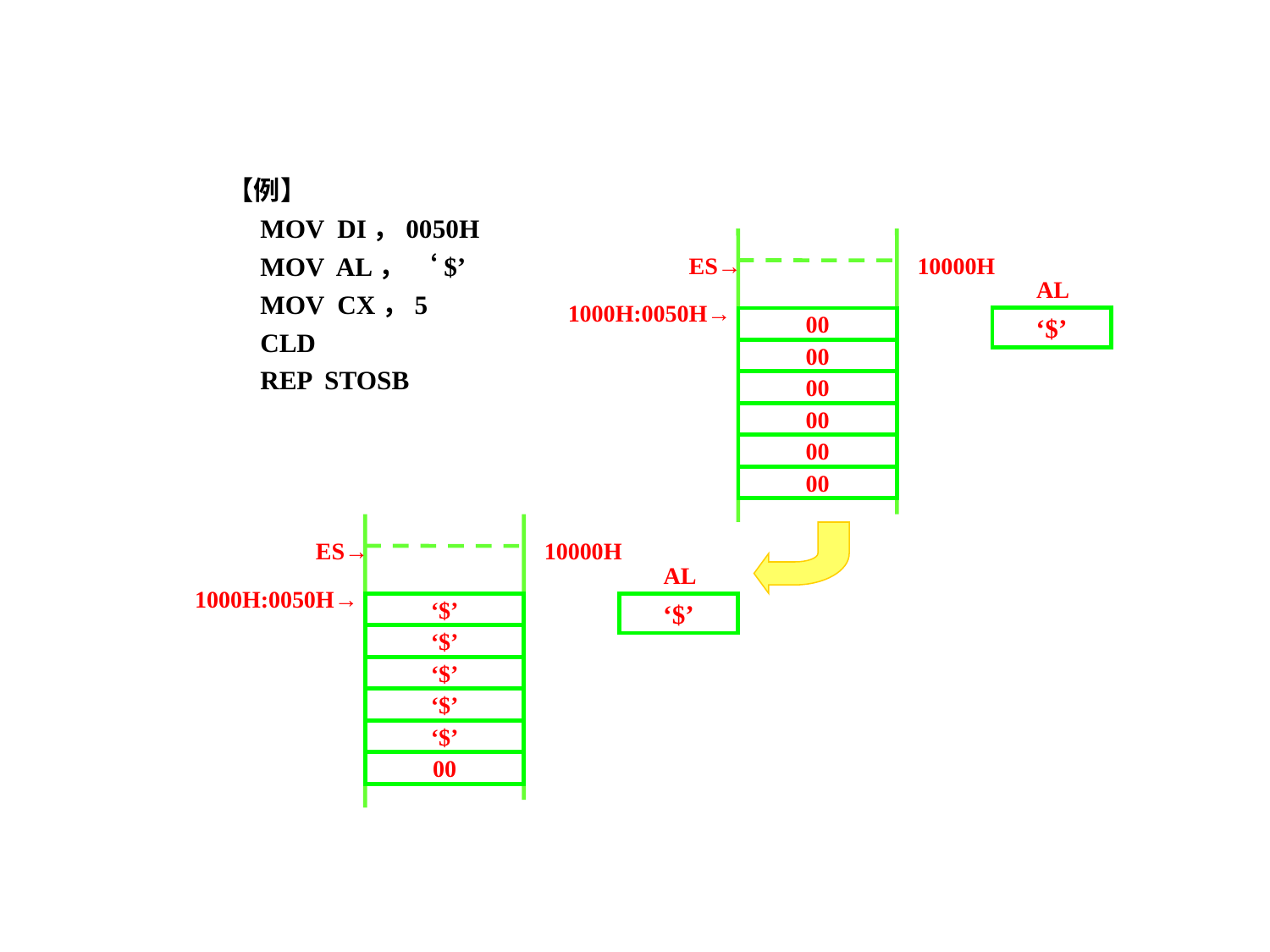

【例】
     MOV  DI，0050H
     MOV  AL， ‘$’
     MOV  CX，5
     CLD
     REP  STOSB

           ES→
10000H

AL
    1000H:0050H→
00
‘$’
00
00
00
00
00

           ES→
10000H

AL
    1000H:0050H→
‘$’
‘$’
‘$’
‘$’
‘$’
‘$’
00